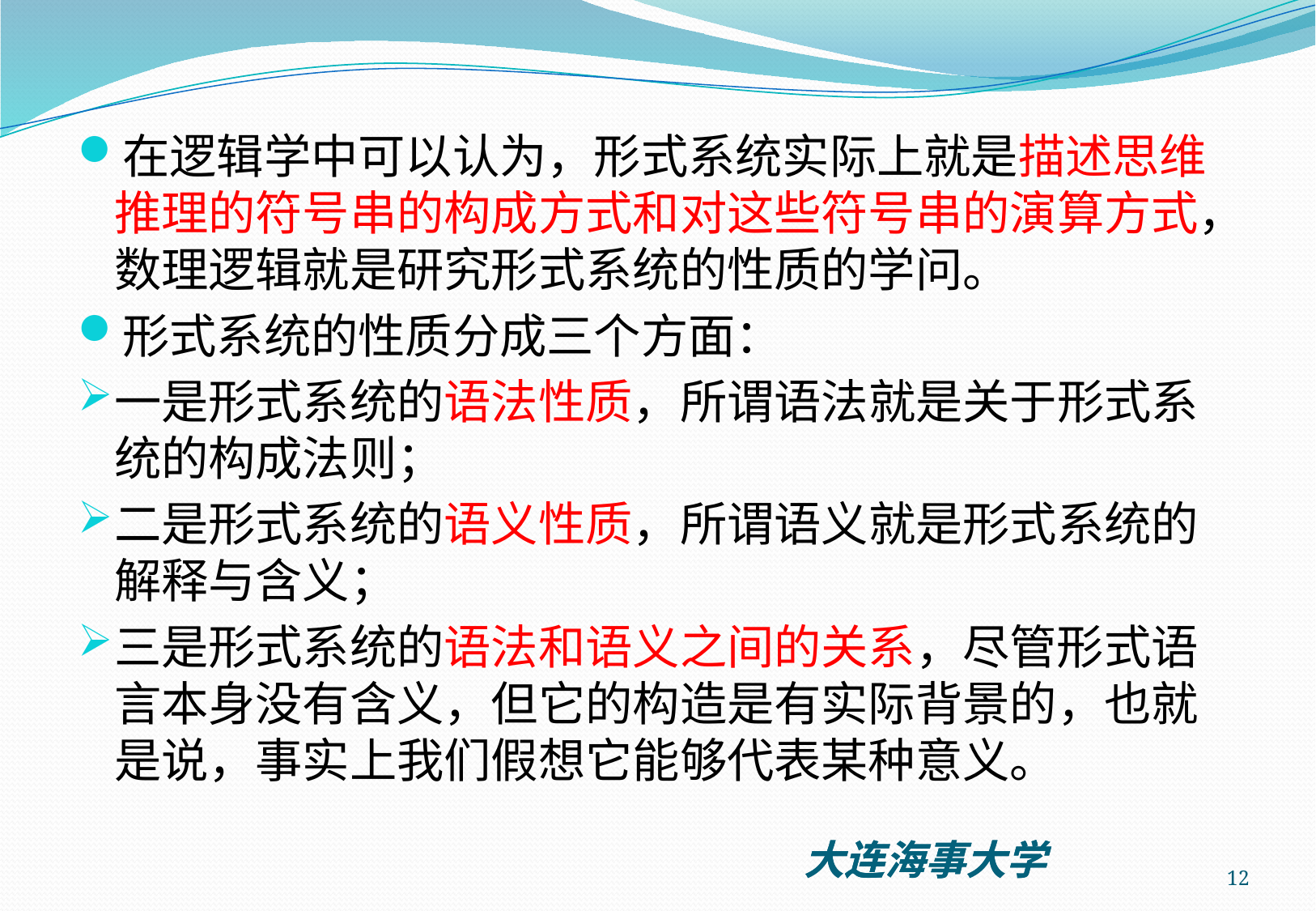

在逻辑学中可以认为，形式系统实际上就是描述思维推理的符号串的构成方式和对这些符号串的演算方式，数理逻辑就是研究形式系统的性质的学问。
形式系统的性质分成三个方面：
一是形式系统的语法性质，所谓语法就是关于形式系统的构成法则；
二是形式系统的语义性质，所谓语义就是形式系统的解释与含义；
三是形式系统的语法和语义之间的关系，尽管形式语言本身没有含义，但它的构造是有实际背景的，也就是说，事实上我们假想它能够代表某种意义。
12